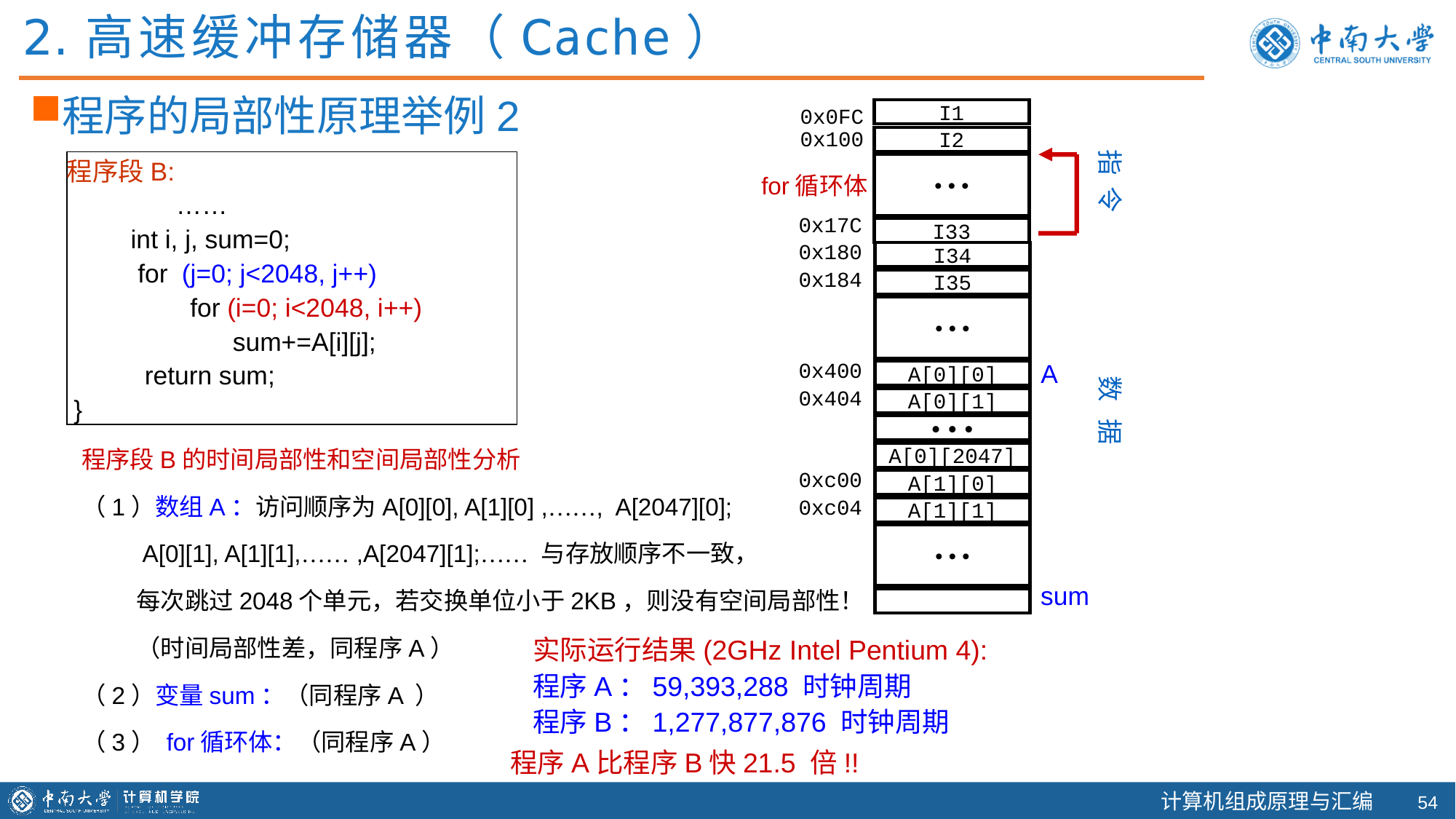

2.高速缓冲存储器（Cache）

程序的局部性原理举例2
0x0FC
I1
0x100
I2
指  令                            数   据
• • •

for循环体
0x17C
I33
0x180
I34
0x184
I35
• • •
0x400
A
A[0][0]
0x404
A[0][1]
• • •
A[0][2047]
0xc00
A[1][0]
0xc04
A[1][1]
• • •
sum

程序段B:
	……
         int i, j, sum=0;
          for  (j=0; j<2048, j++)
	  for (i=0; i<2048, i++)
	        sum+=A[i][j];
           return sum;
 }
程序段B的时间局部性和空间局部性分析
（1）数组A：访问顺序为A[0][0], A[1][0] ,……,  A[2047][0];
         A[0][1], A[1][1],…… ,A[2047][1];…… 与存放顺序不一致，
         每次跳过2048个单元，若交换单位小于2KB，则没有空间局部性！
         （时间局部性差，同程序A）
（2）变量sum：（同程序A ）
（3） for循环体：（同程序A）
实际运行结果(2GHz Intel Pentium 4):
程序A：59,393,288 时钟周期
程序B：1,277,877,876 时钟周期

程序A比程序B快21.5 倍!!
54